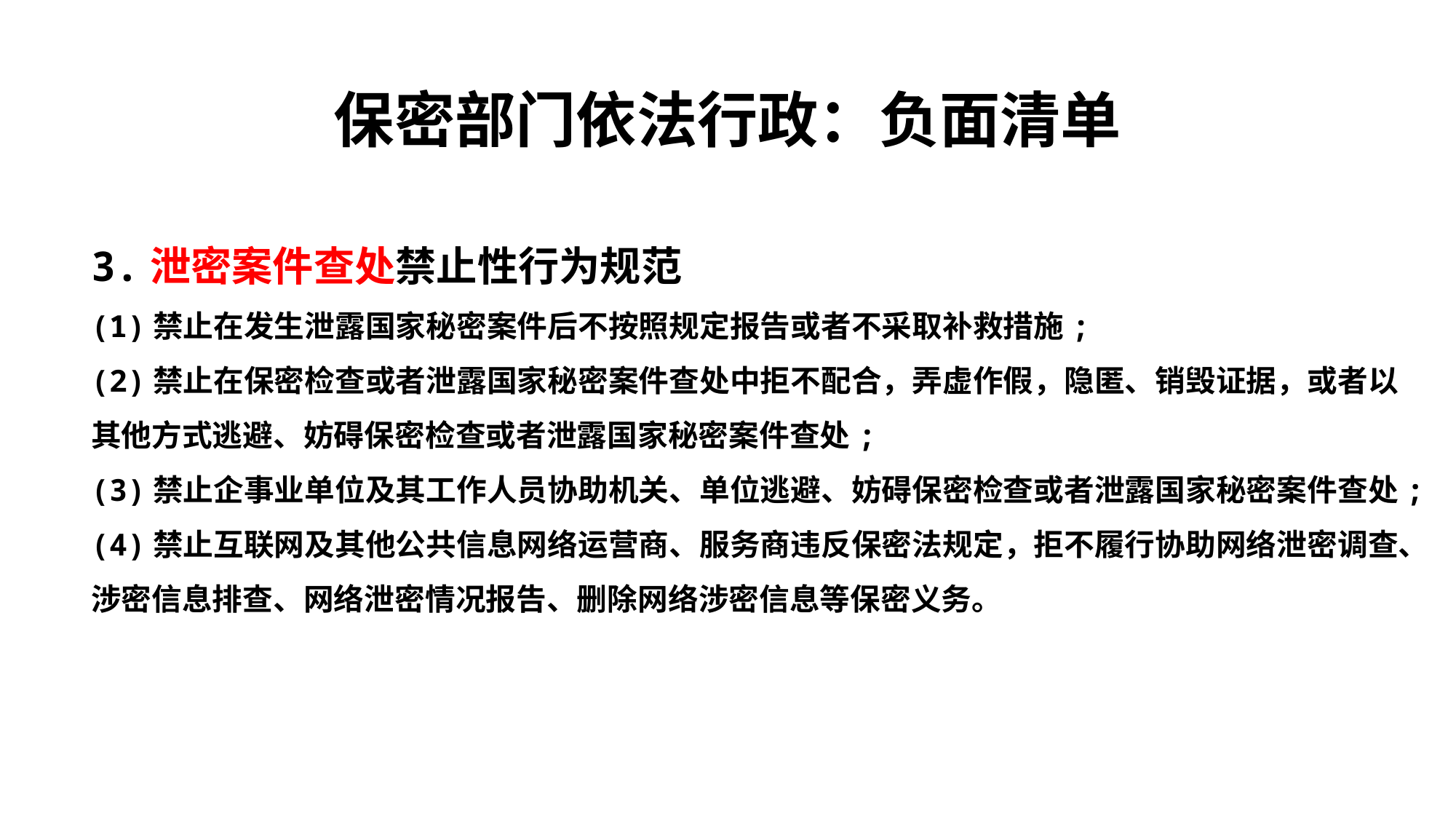

# 保密部门依法行政：负面清单
3.泄密案件查处禁止性行为规范
(1)禁止在发生泄露国家秘密案件后不按照规定报告或者不采取补救措施;
(2)禁止在保密检查或者泄露国家秘密案件查处中拒不配合，弄虚作假，隐匿、销毁证据，或者以其他方式逃避、妨碍保密检查或者泄露国家秘密案件查处;
(3)禁止企事业单位及其工作人员协助机关、单位逃避、妨碍保密检查或者泄露国家秘密案件查处;
(4)禁止互联网及其他公共信息网络运营商、服务商违反保密法规定，拒不履行协助网络泄密调查、涉密信息排查、网络泄密情况报告、删除网络涉密信息等保密义务。